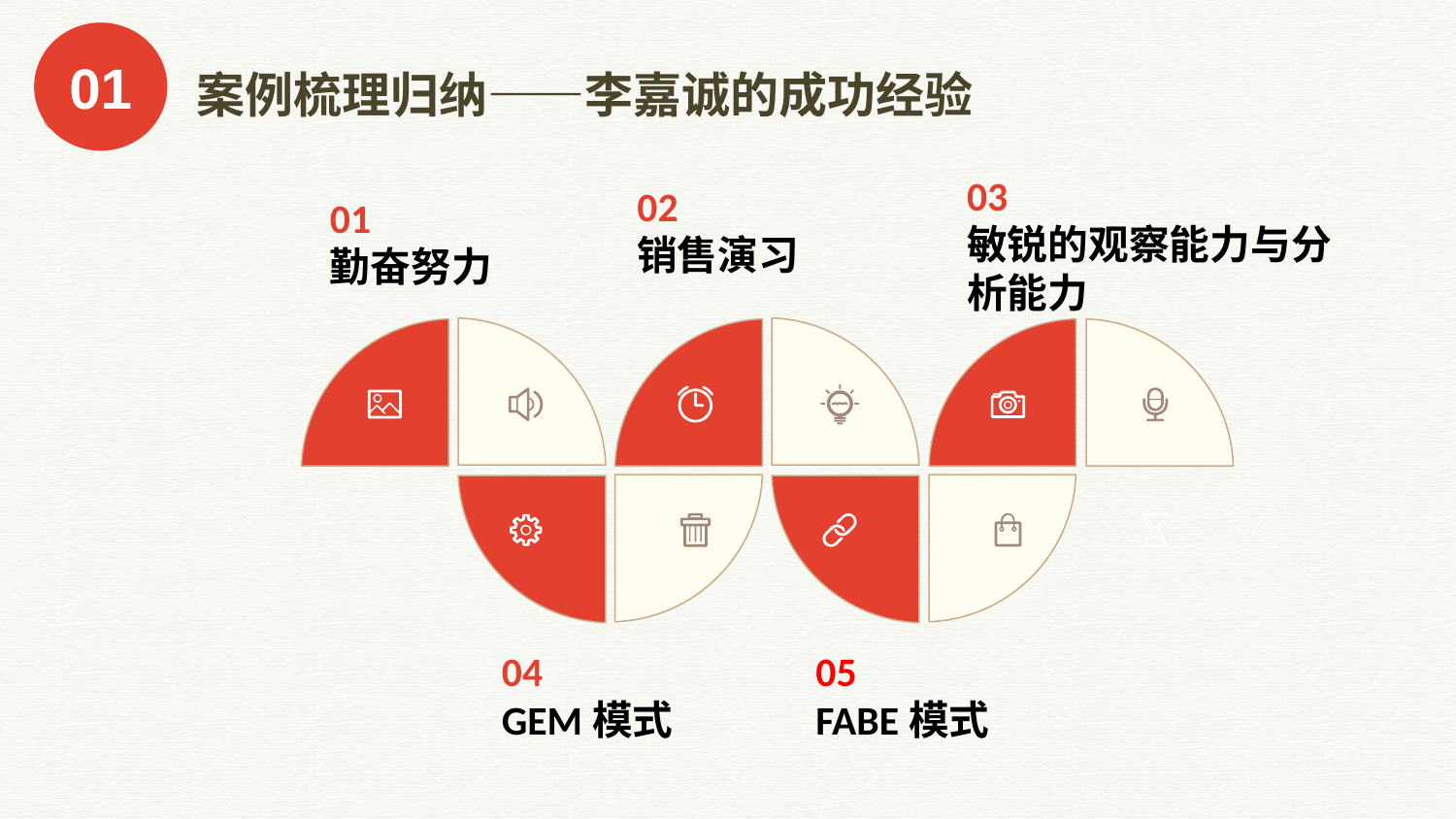

01
案例梳理归纳——李嘉诚的成功经验
03
敏锐的观察能力与分析能力
02
销售演习
01
勤奋努力

04
GEM模式
05
FABE模式